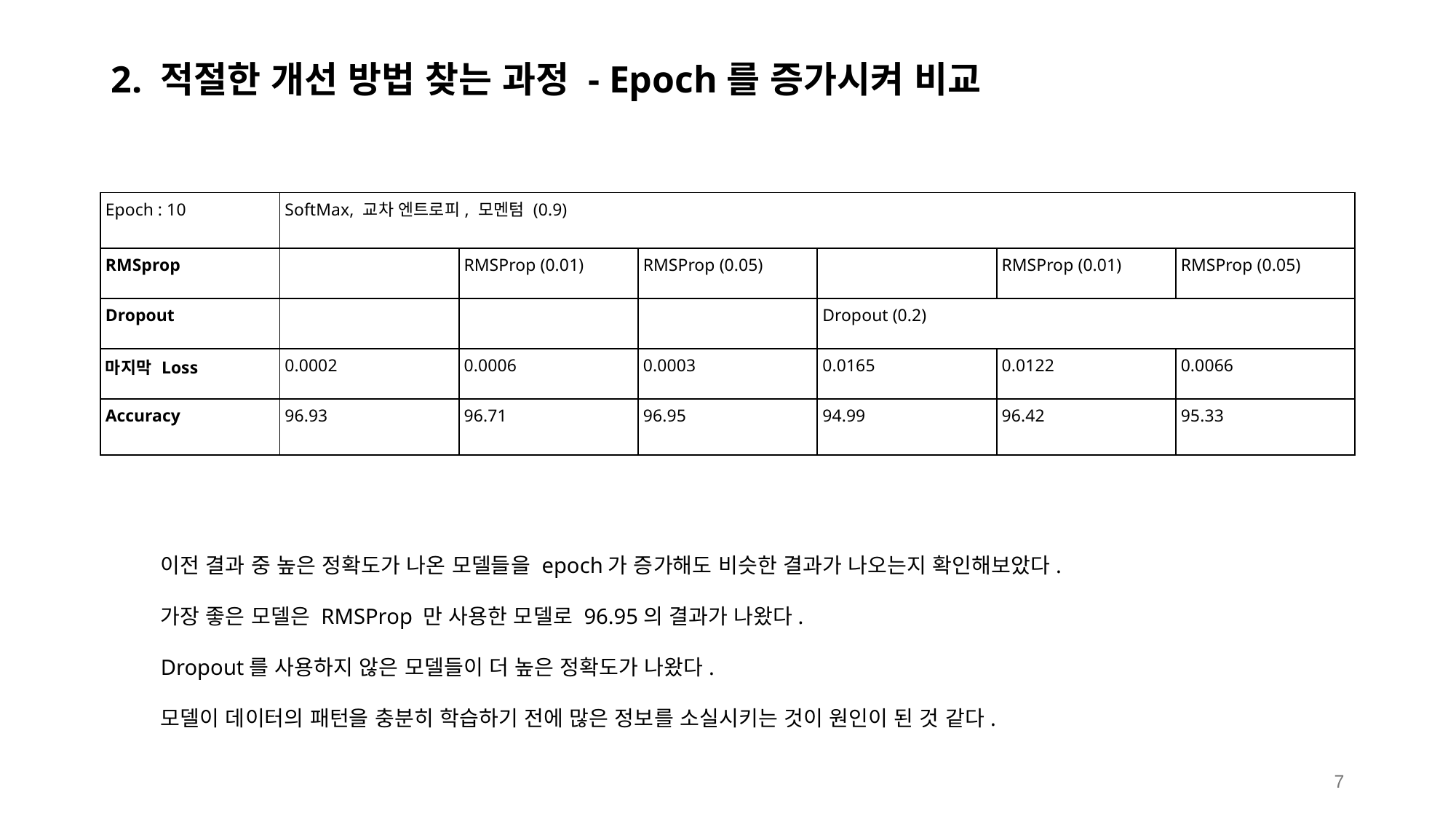

# 2. 적절한 개선 방법 찾는 과정 - Epoch를 증가시켜 비교
| Epoch : 10 | SoftMax, 교차 엔트로피, 모멘텀 (0.9) |  |  |  |  |  |
| --- | --- | --- | --- | --- | --- | --- |
| RMSprop |  | RMSProp (0.01) | RMSProp (0.05) |  | RMSProp (0.01) | RMSProp (0.05) |
| Dropout |  |  |  | Dropout (0.2) |  |  |
| 마지막 Loss | 0.0002 | 0.0006 | 0.0003 | 0.0165 | 0.0122 | 0.0066 |
| Accuracy | 96.93 | 96.71 | 96.95 | 94.99 | 96.42 | 95.33 |
이전 결과 중 높은 정확도가 나온 모델들을 epoch가 증가해도 비슷한 결과가 나오는지 확인해보았다.

가장 좋은 모델은 RMSProp 만 사용한 모델로 96.95의 결과가 나왔다.

Dropout를 사용하지 않은 모델들이 더 높은 정확도가 나왔다.

모델이 데이터의 패턴을 충분히 학습하기 전에 많은 정보를 소실시키는 것이 원인이 된 것 같다.
7